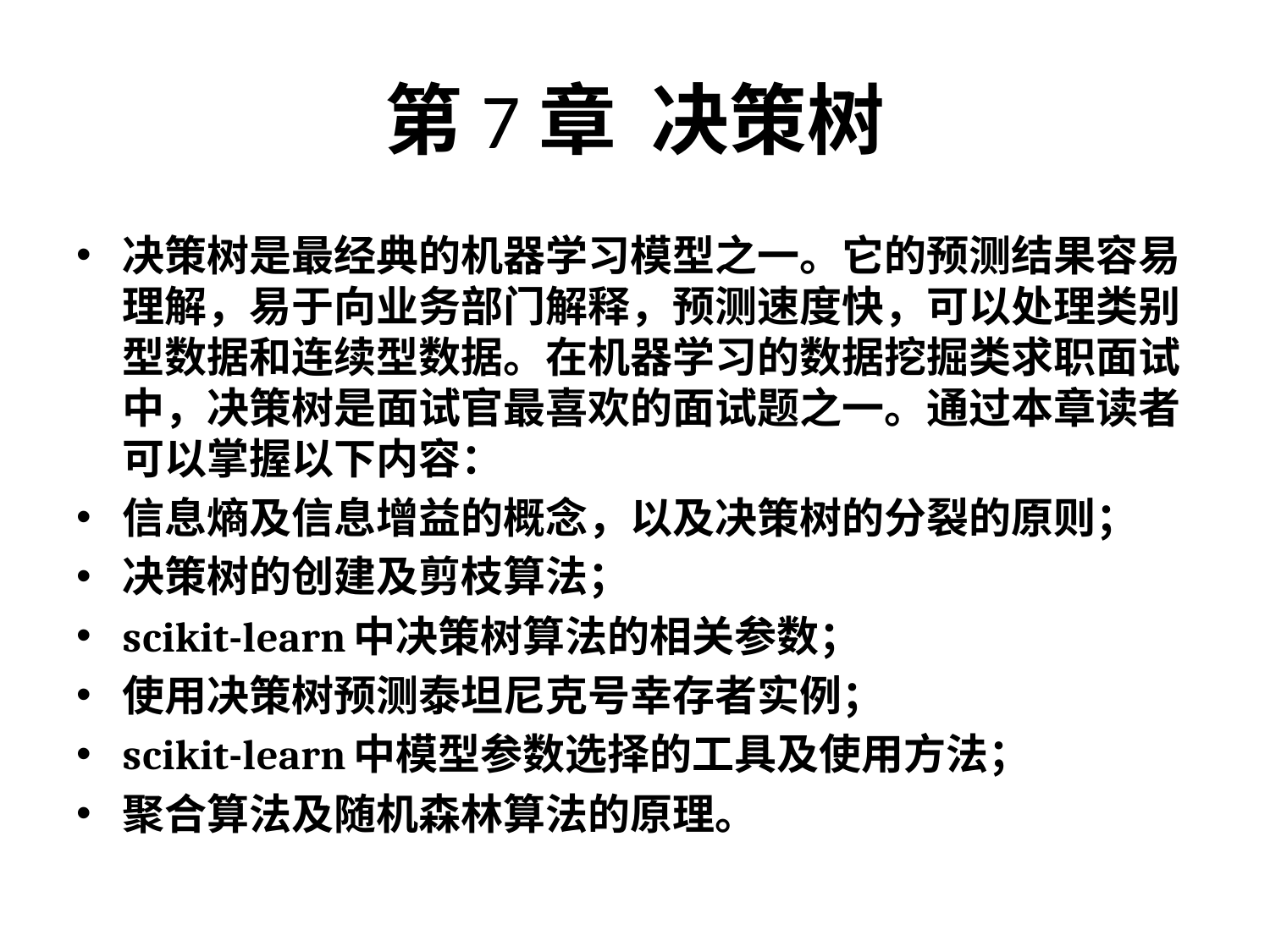

# 第7章  决策树
决策树是最经典的机器学习模型之一。它的预测结果容易理解，易于向业务部门解释，预测速度快，可以处理类别型数据和连续型数据。在机器学习的数据挖掘类求职面试中，决策树是面试官最喜欢的面试题之一。通过本章读者可以掌握以下内容：
信息熵及信息增益的概念，以及决策树的分裂的原则；
决策树的创建及剪枝算法；
scikit-learn中决策树算法的相关参数；
使用决策树预测泰坦尼克号幸存者实例；
scikit-learn中模型参数选择的工具及使用方法；
聚合算法及随机森林算法的原理。